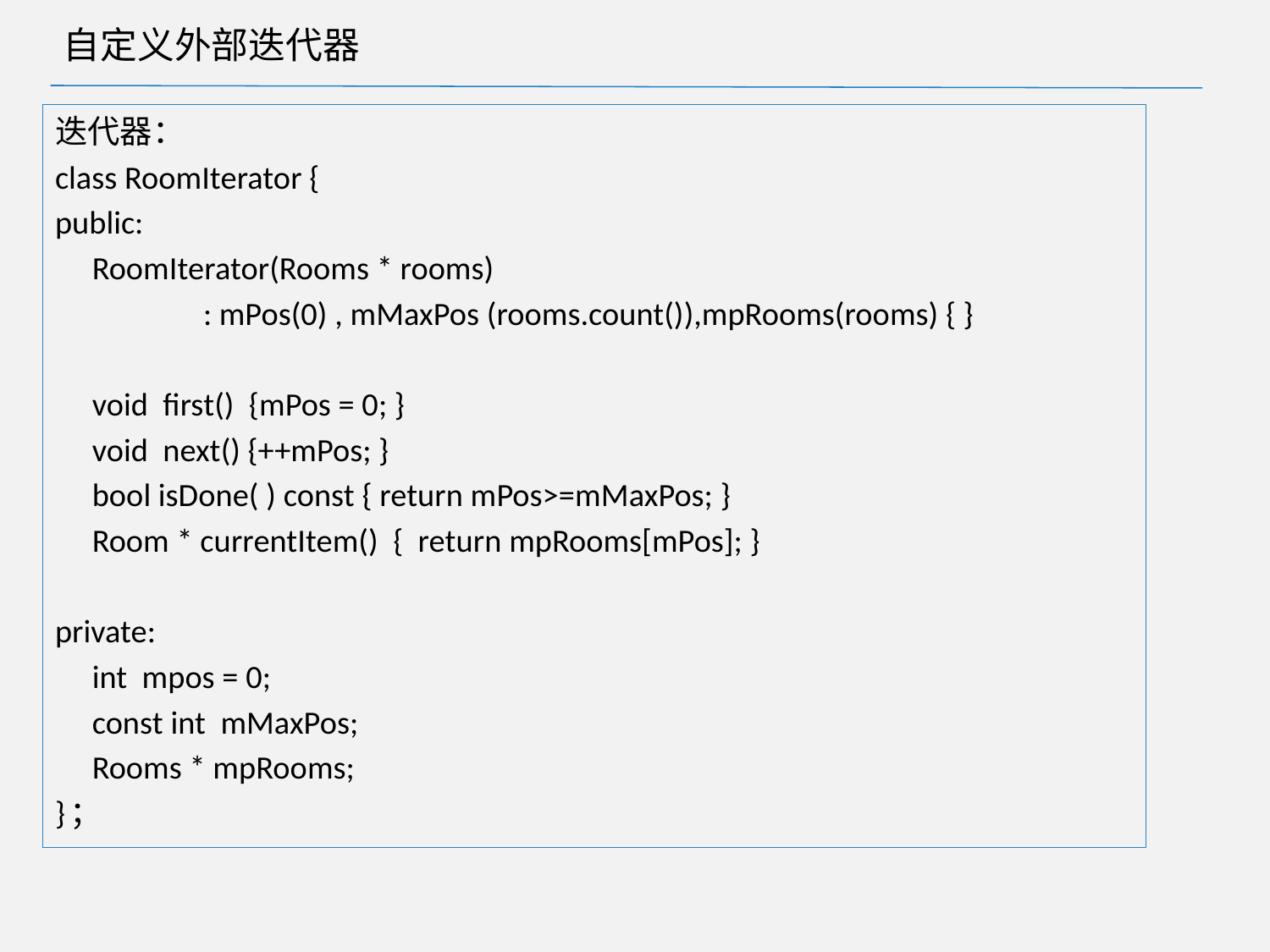

# 自定义外部迭代器
迭代器：
class RoomIterator {
public:
     RoomIterator(Rooms * rooms)
                    : mPos(0) , mMaxPos (rooms.count()),mpRooms(rooms) { }

     void  first()  {mPos = 0; }
     void  next() {++mPos; }
     bool isDone( ) const { return mPos>=mMaxPos; }
     Room * currentItem()  {  return mpRooms[mPos]; }

private:
     int  mpos = 0;
     const int  mMaxPos;
     Rooms * mpRooms;
}；